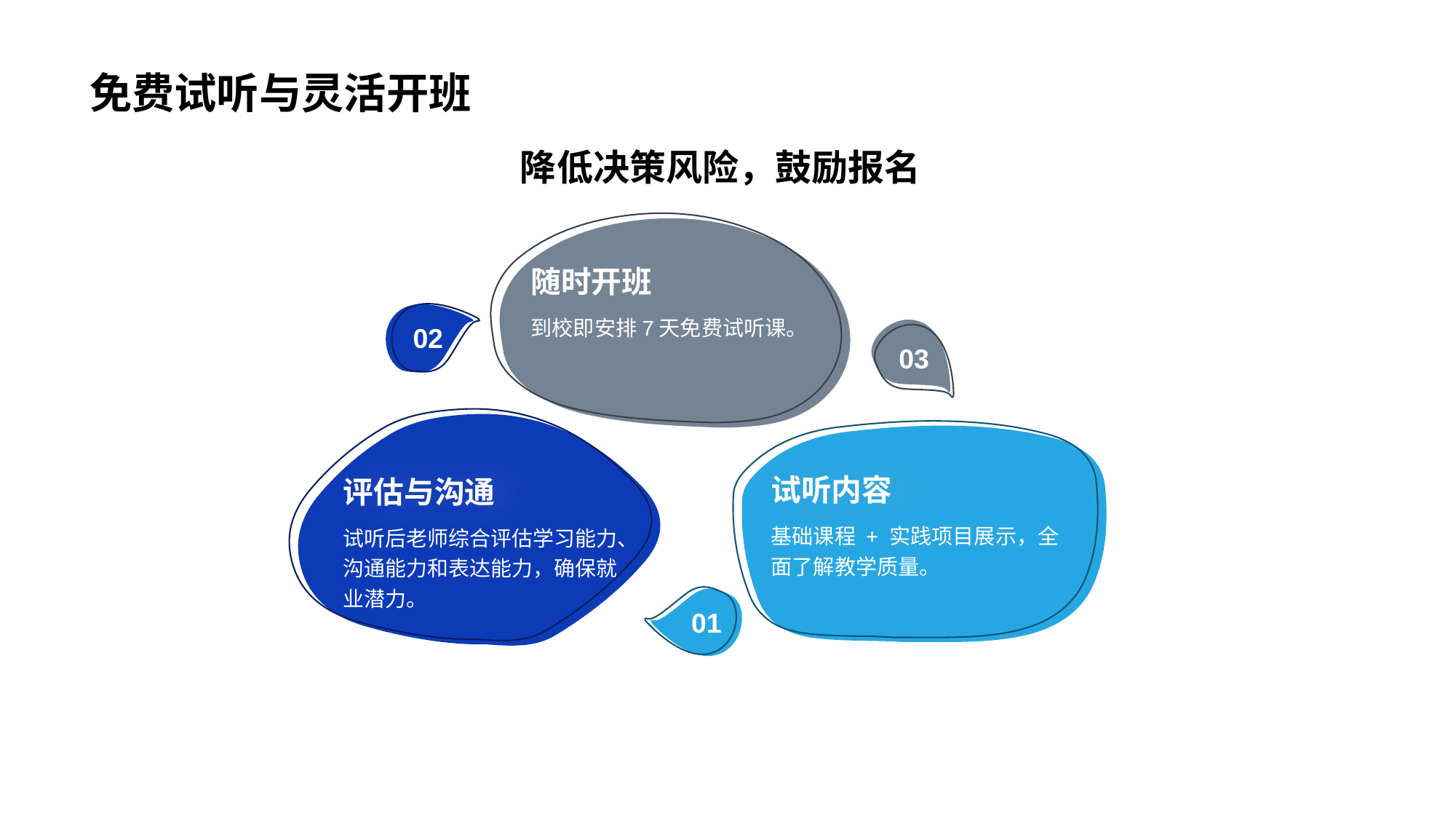

# 免费试听与灵活开班
降低决策风险，鼓励报名

随时开班
到校即安排7天免费试听课。

03

02

评估与沟通
试听后老师综合评估学习能力、沟通能力和表达能力，确保就业潜力。

试听内容
基础课程 + 实践项目展示，全面了解教学质量。

01